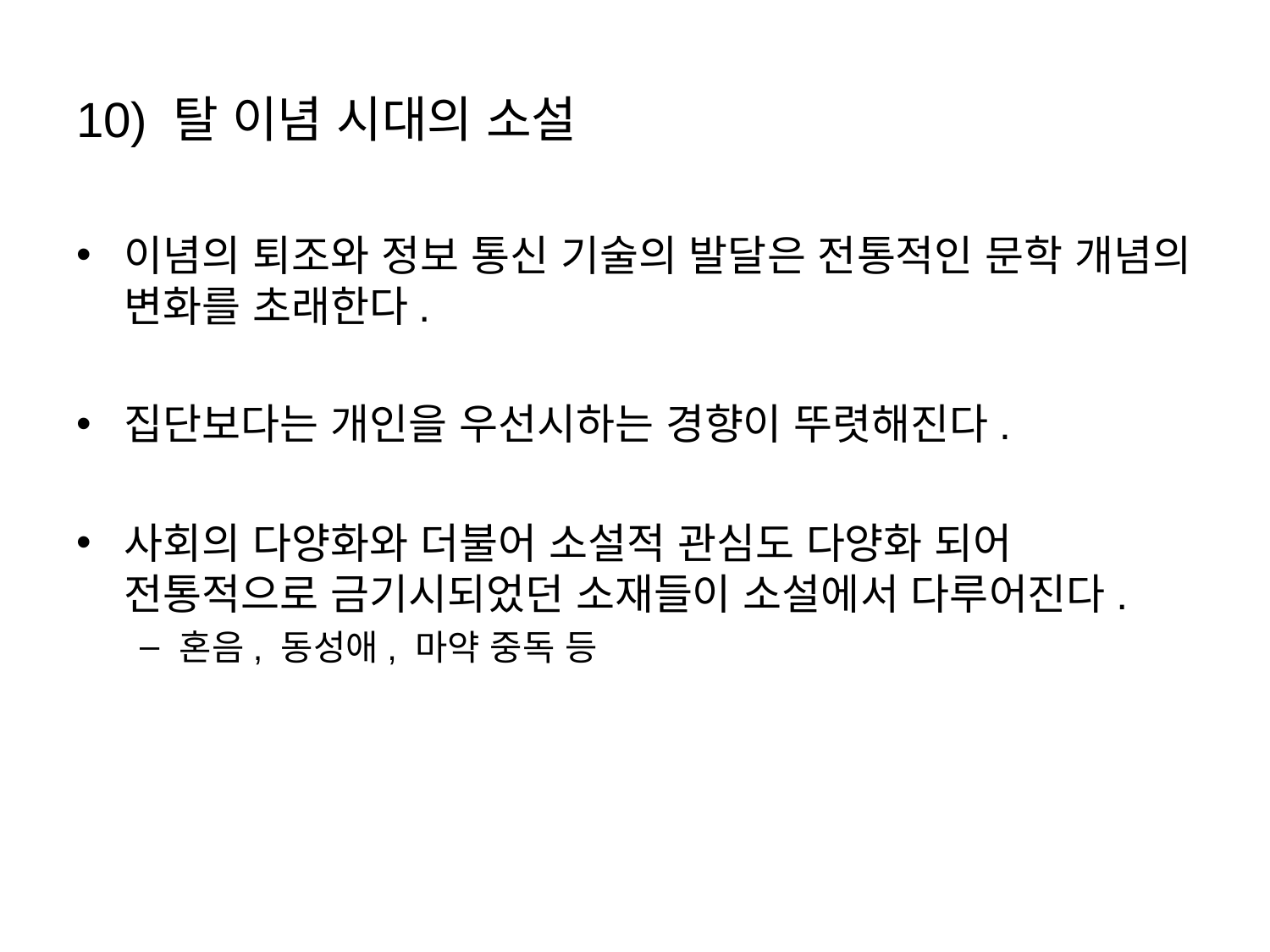

# 10) 탈 이념 시대의 소설
이념의 퇴조와 정보 통신 기술의 발달은 전통적인 문학 개념의 변화를 초래한다.

집단보다는 개인을 우선시하는 경향이 뚜렷해진다.

사회의 다양화와 더불어 소설적 관심도 다양화 되어 전통적으로 금기시되었던 소재들이 소설에서 다루어진다.
혼음, 동성애, 마약 중독 등